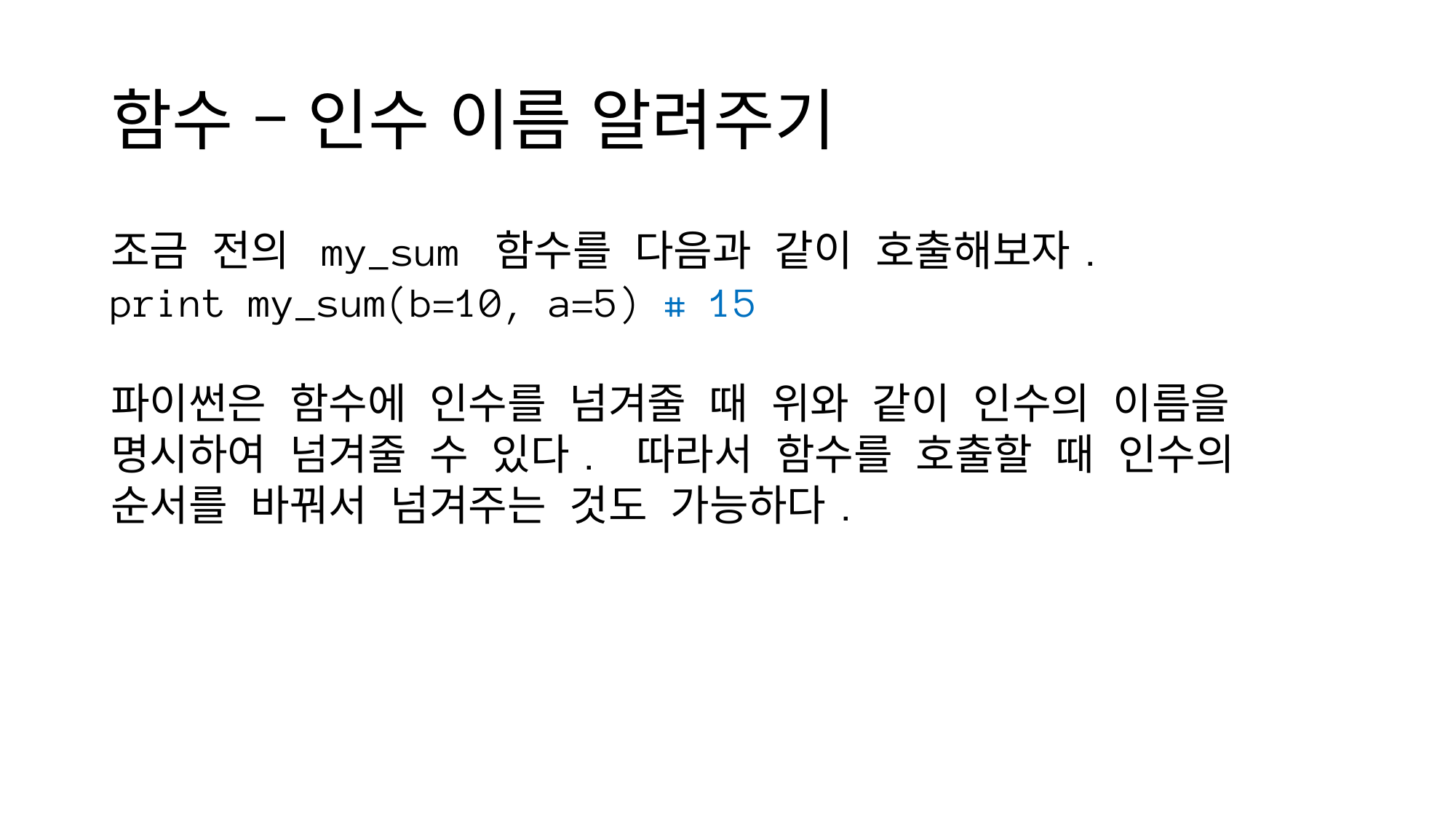

# 함수 – 인수 이름 알려주기
조금 전의 my_sum 함수를 다음과 같이 호출해보자.
print my_sum(b=10, a=5) # 15

파이썬은 함수에 인수를 넘겨줄 때 위와 같이 인수의 이름을 명시하여 넘겨줄 수 있다. 따라서 함수를 호출할 때 인수의 순서를 바꿔서 넘겨주는 것도 가능하다.